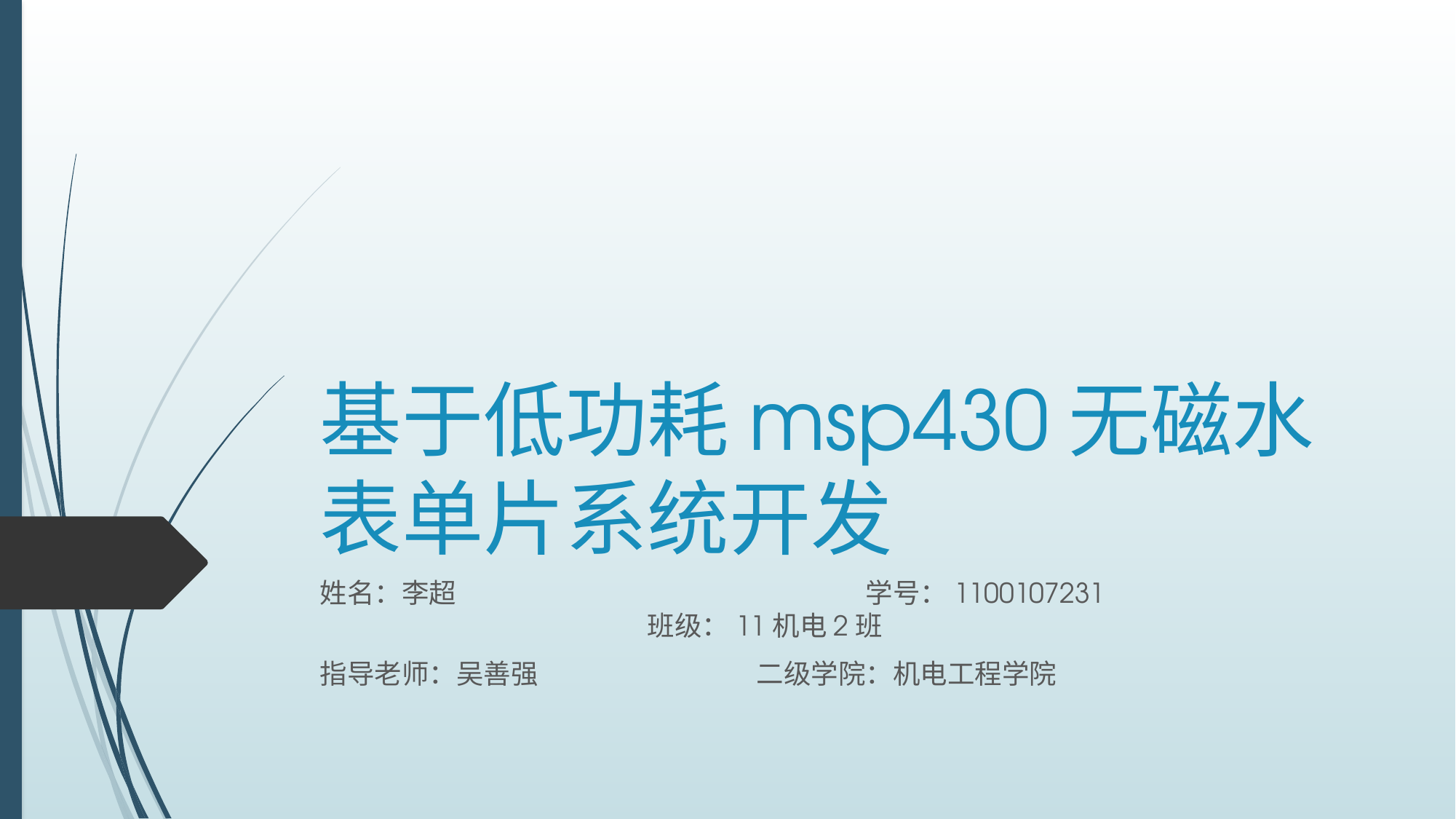

# 基于低功耗msp430无磁水表单片系统开发
姓名：李超				学号：1100107231					班级：11机电2班
指导老师：吴善强		二级学院：机电工程学院